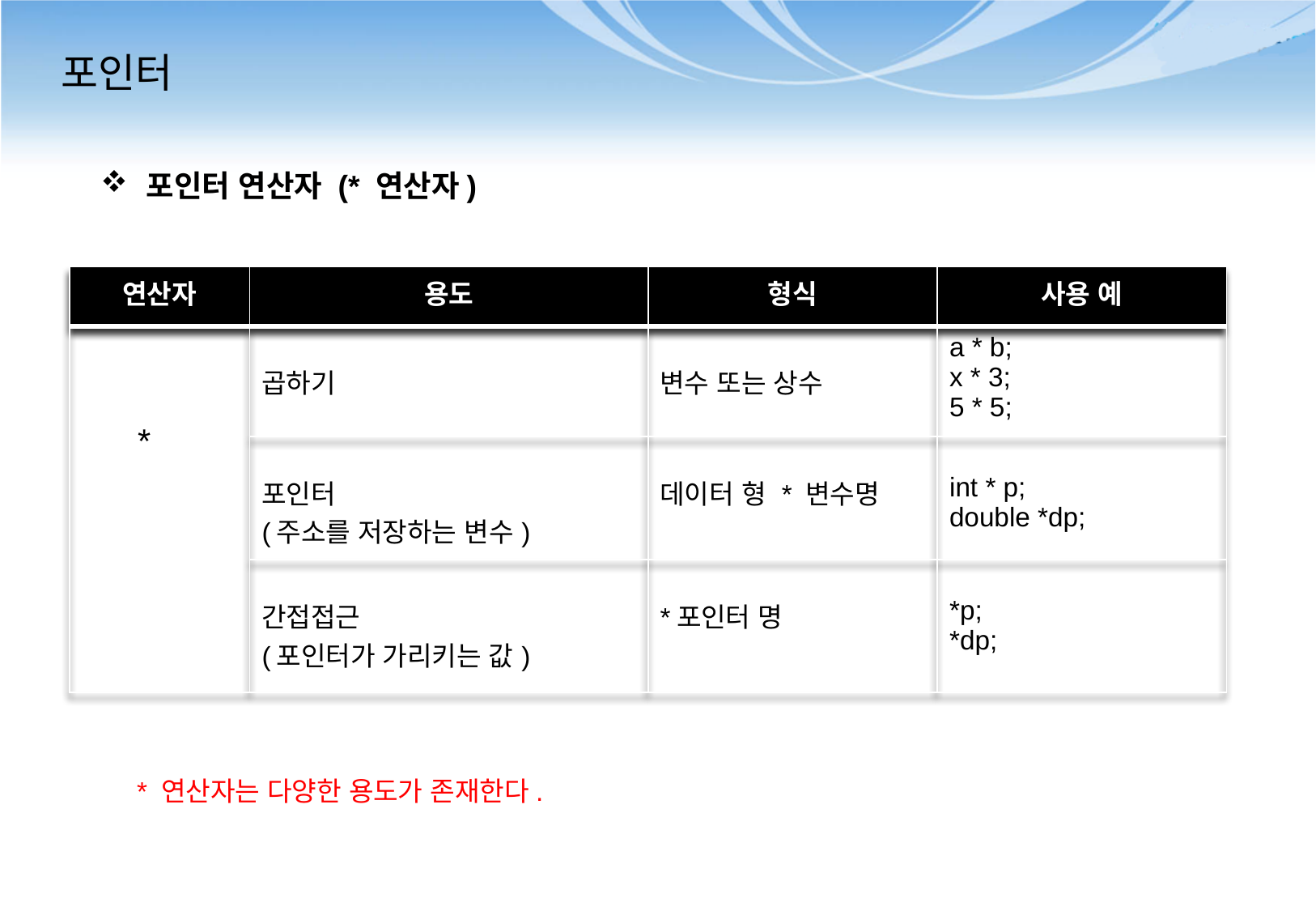

# 포인터
포인터 연산자 (* 연산자)
| 연산자 | 용도 | 형식 | 사용 예 |
| --- | --- | --- | --- |
| \* | 곱하기 | 변수 또는 상수 | a \* b; x \* 3; 5 \* 5; |
|  | 포인터 (주소를 저장하는 변수) | 데이터 형 \* 변수명 | int \* p; double \*dp; |
|  | 간접접근 (포인터가 가리키는 값) | \*포인터 명 | \*p; \*dp; |
* 연산자는 다양한 용도가 존재한다.